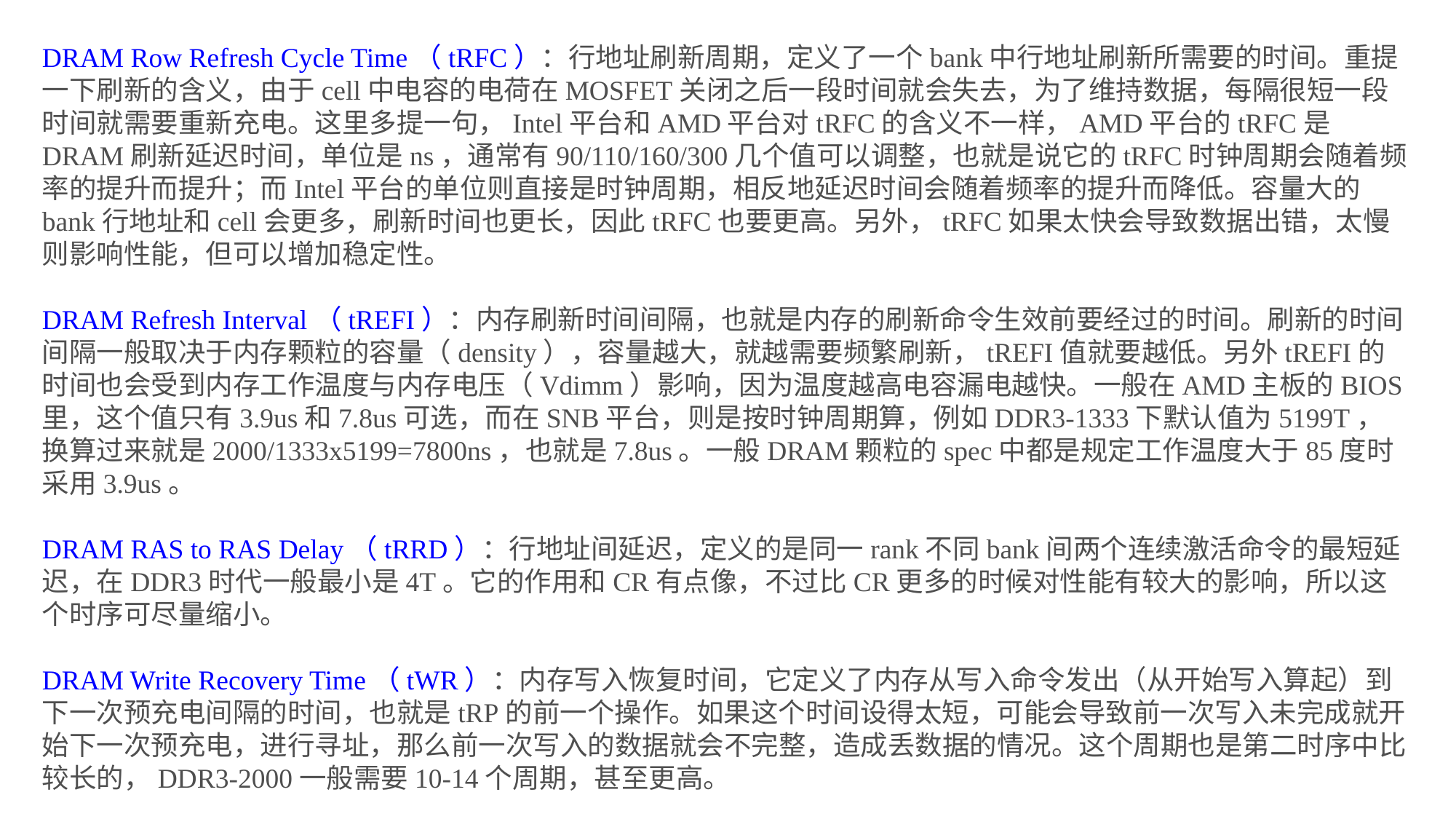

DRAM Row Refresh Cycle Time（tRFC）：行地址刷新周期，定义了一个bank中行地址刷新所需要的时间。重提一下刷新的含义，由于cell中电容的电荷在MOSFET关闭之后一段时间就会失去，为了维持数据，每隔很短一段时间就需要重新充电。这里多提一句，Intel平台和AMD平台对tRFC的含义不一样，AMD平台的tRFC是DRAM刷新延迟时间，单位是ns，通常有90/110/160/300几个值可以调整，也就是说它的tRFC时钟周期会随着频率的提升而提升；而Intel平台的单位则直接是时钟周期，相反地延迟时间会随着频率的提升而降低。容量大的bank行地址和cell会更多，刷新时间也更长，因此tRFC也要更高。另外，tRFC如果太快会导致数据出错，太慢则影响性能，但可以增加稳定性。
DRAM Refresh Interval（tREFI）：内存刷新时间间隔，也就是内存的刷新命令生效前要经过的时间。刷新的时间间隔一般取决于内存颗粒的容量（density），容量越大，就越需要频繁刷新，tREFI值就要越低。另外tREFI的时间也会受到内存工作温度与内存电压（Vdimm）影响，因为温度越高电容漏电越快。一般在AMD主板的BIOS里，这个值只有3.9us和7.8us可选，而在SNB平台，则是按时钟周期算，例如DDR3-1333下默认值为5199T，换算过来就是2000/1333x5199=7800ns，也就是7.8us。一般DRAM颗粒的spec中都是规定工作温度大于85度时采用3.9us。
DRAM RAS to RAS Delay（tRRD）：行地址间延迟，定义的是同一rank不同bank间两个连续激活命令的最短延迟，在DDR3时代一般最小是4T。它的作用和CR有点像，不过比CR更多的时候对性能有较大的影响，所以这个时序可尽量缩小。
DRAM Write Recovery Time（tWR）：内存写入恢复时间，它定义了内存从写入命令发出（从开始写入算起）到下一次预充电间隔的时间，也就是tRP的前一个操作。如果这个时间设得太短，可能会导致前一次写入未完成就开始下一次预充电，进行寻址，那么前一次写入的数据就会不完整，造成丢数据的情况。这个周期也是第二时序中比较长的，DDR3-2000一般需要10-14个周期，甚至更高。